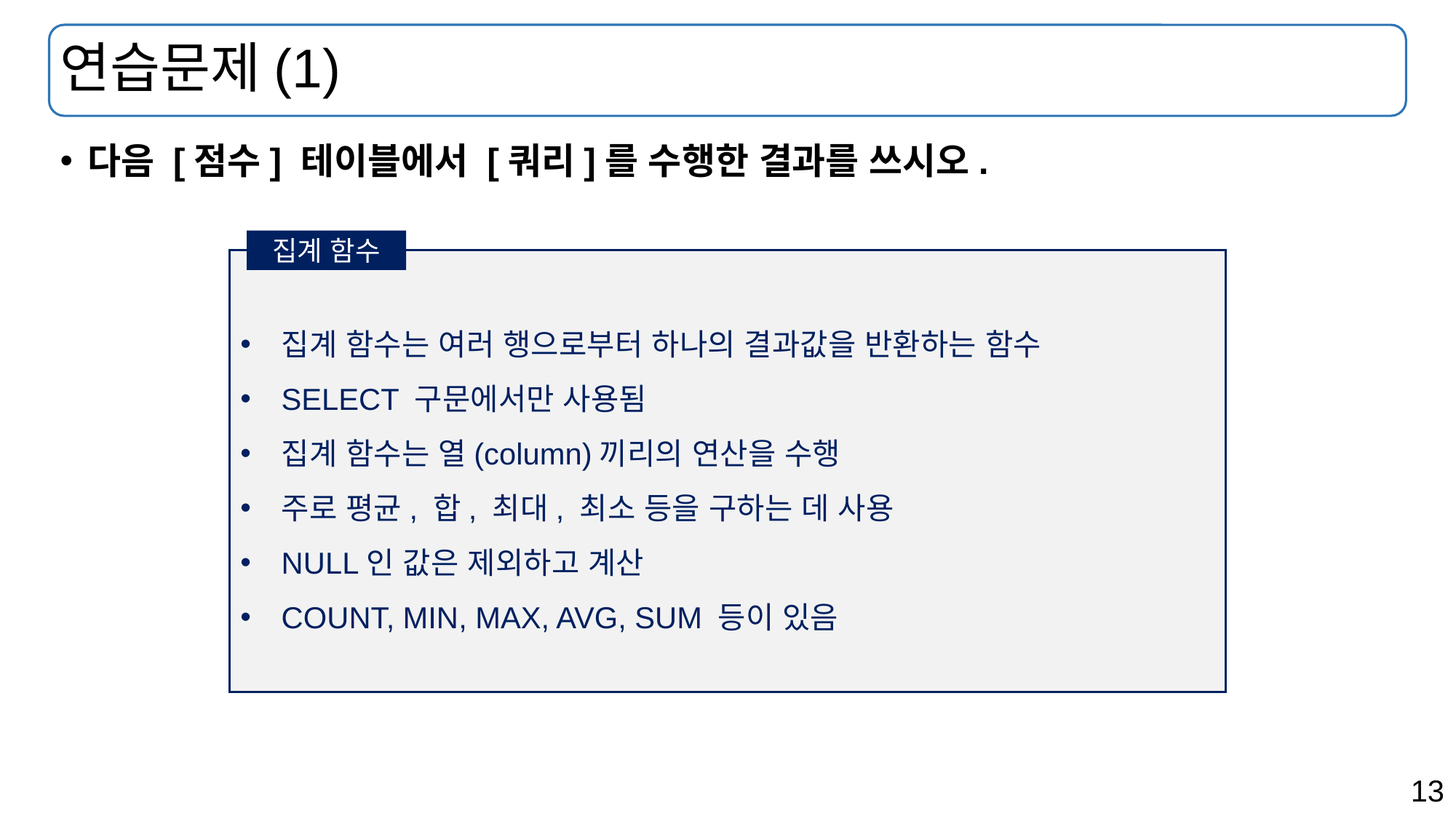

# 연습문제(1)
다음 [점수] 테이블에서 [쿼리]를 수행한 결과를 쓰시오.
집계 함수
집계 함수는 여러 행으로부터 하나의 결과값을 반환하는 함수
SELECT 구문에서만 사용됨
집계 함수는 열(column)끼리의 연산을 수행
주로 평균, 합, 최대, 최소 등을 구하는 데 사용
NULL인 값은 제외하고 계산
COUNT, MIN, MAX, AVG, SUM 등이 있음